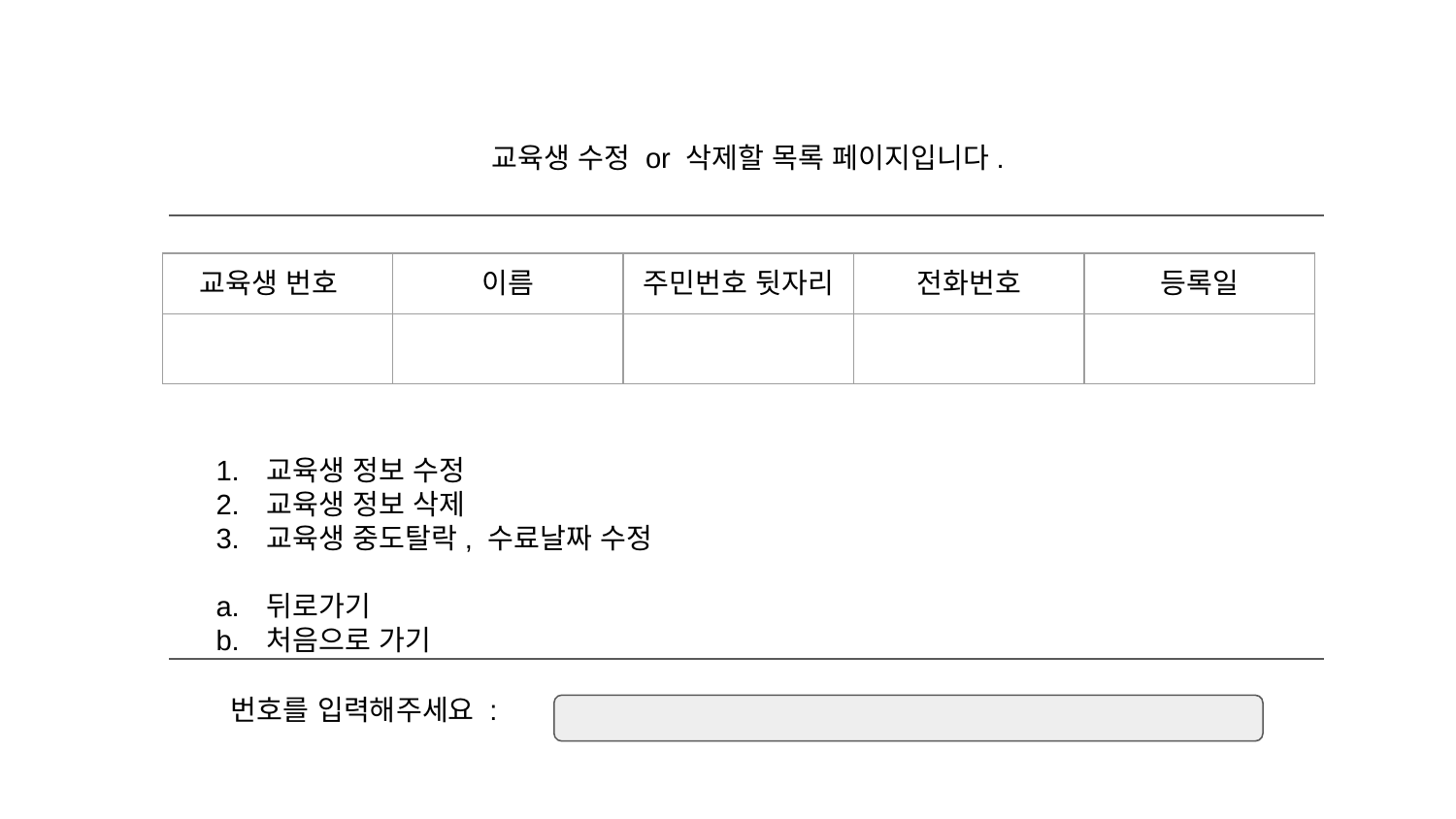

교육생 수정 or 삭제할 목록 페이지입니다.
| 교육생 번호 | 이름 | 주민번호 뒷자리 | 전화번호 | 등록일 |
| --- | --- | --- | --- | --- |
|  |  |  |  |  |
교육생 정보 수정
교육생 정보 삭제
교육생 중도탈락, 수료날짜 수정

뒤로가기
처음으로 가기
번호를 입력해주세요 :